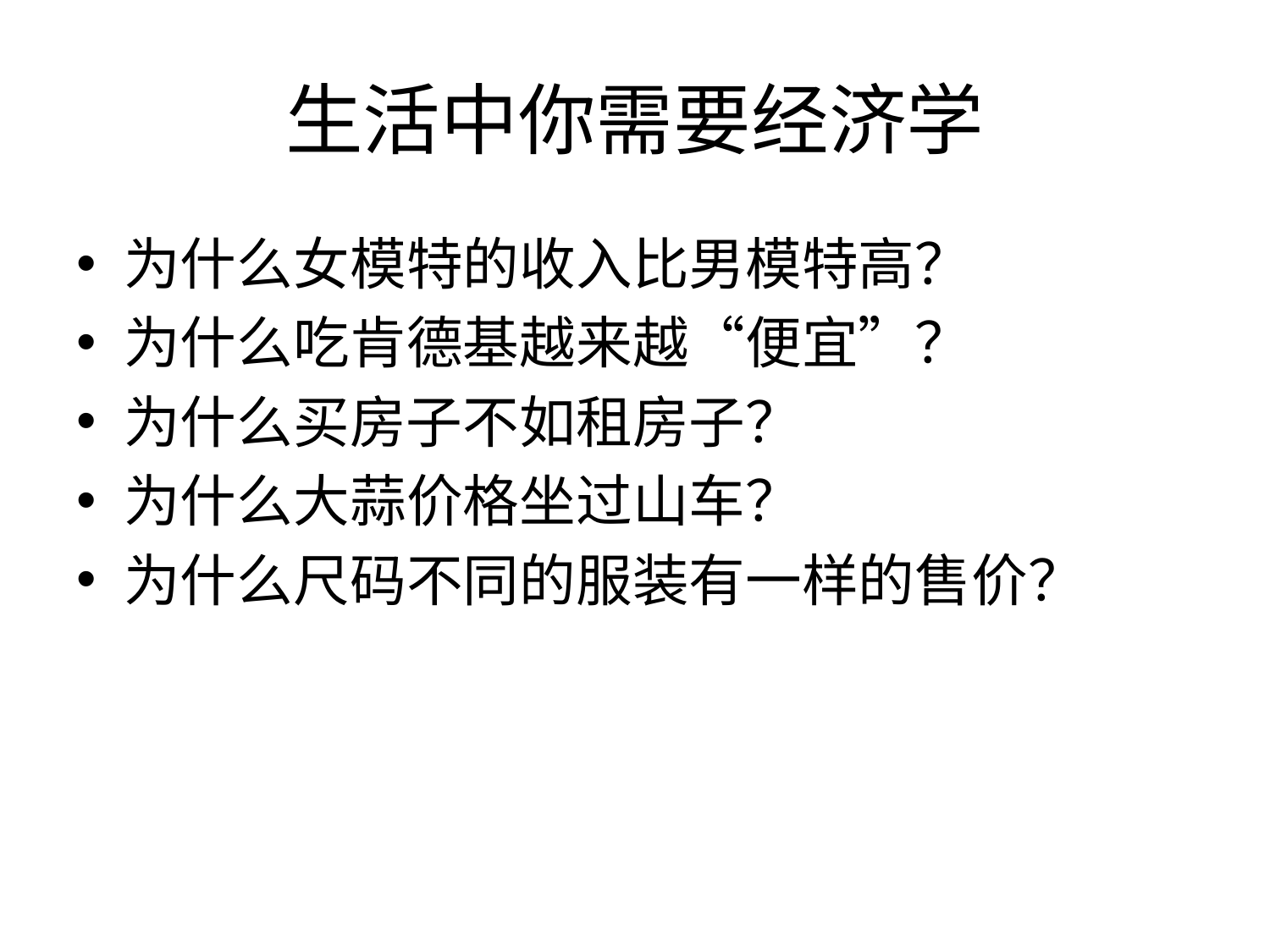

# 生活中你需要经济学
为什么女模特的收入比男模特高？
为什么吃肯德基越来越“便宜”？
为什么买房子不如租房子？
为什么大蒜价格坐过山车？
为什么尺码不同的服装有一样的售价？